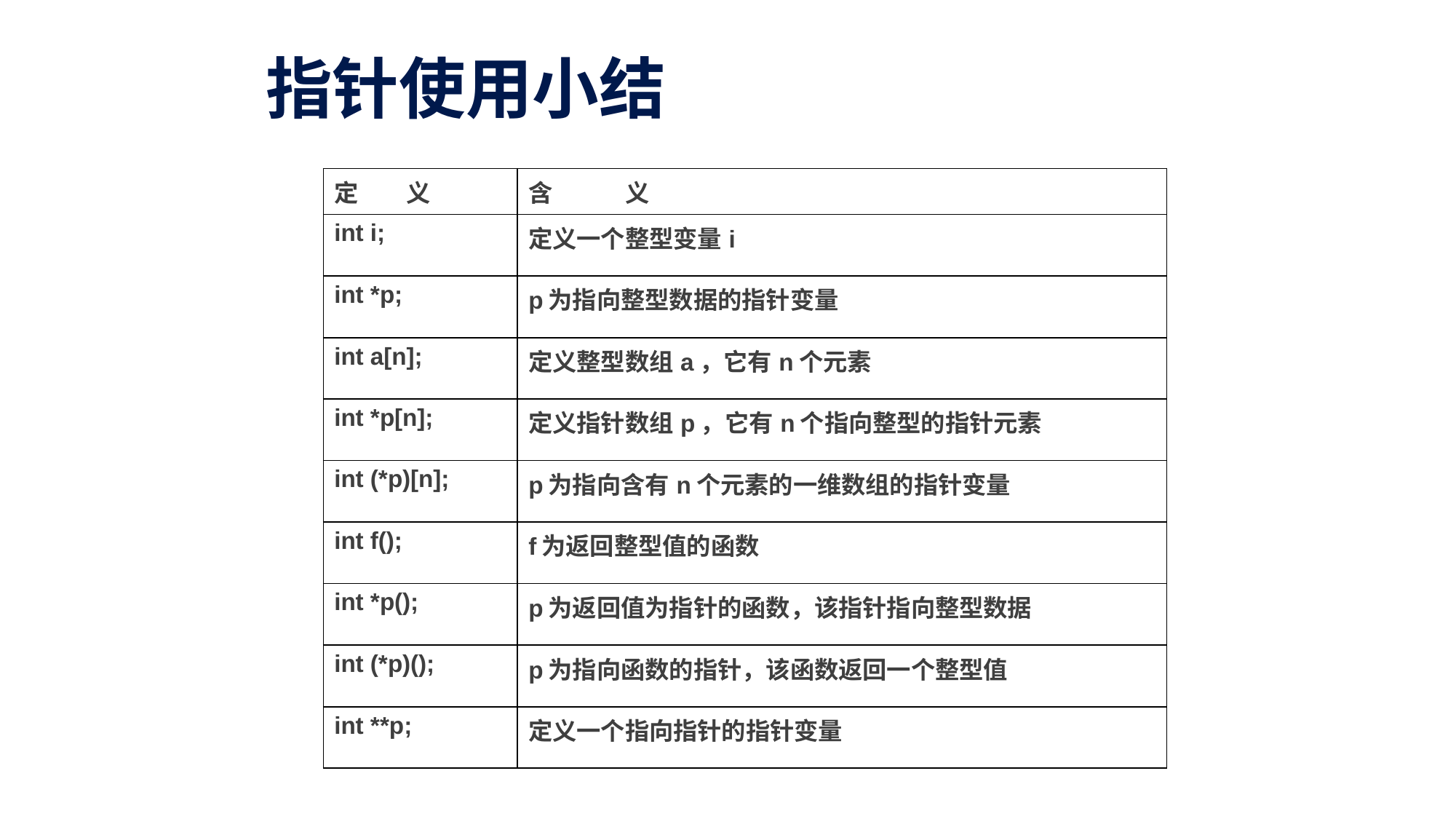

# 指针使用小结
| 定　　义 | 含　　　义 |
| --- | --- |
| int i; | 定义一个整型变量i |
| int \*p; | p为指向整型数据的指针变量 |
| int a[n]; | 定义整型数组a，它有n个元素 |
| int \*p[n]; | 定义指针数组p，它有n个指向整型的指针元素 |
| int (\*p)[n]; | p为指向含有n个元素的一维数组的指针变量 |
| int f(); | f为返回整型值的函数 |
| int \*p(); | p为返回值为指针的函数，该指针指向整型数据 |
| int (\*p)(); | p为指向函数的指针，该函数返回一个整型值 |
| int \*\*p; | 定义一个指向指针的指针变量 |